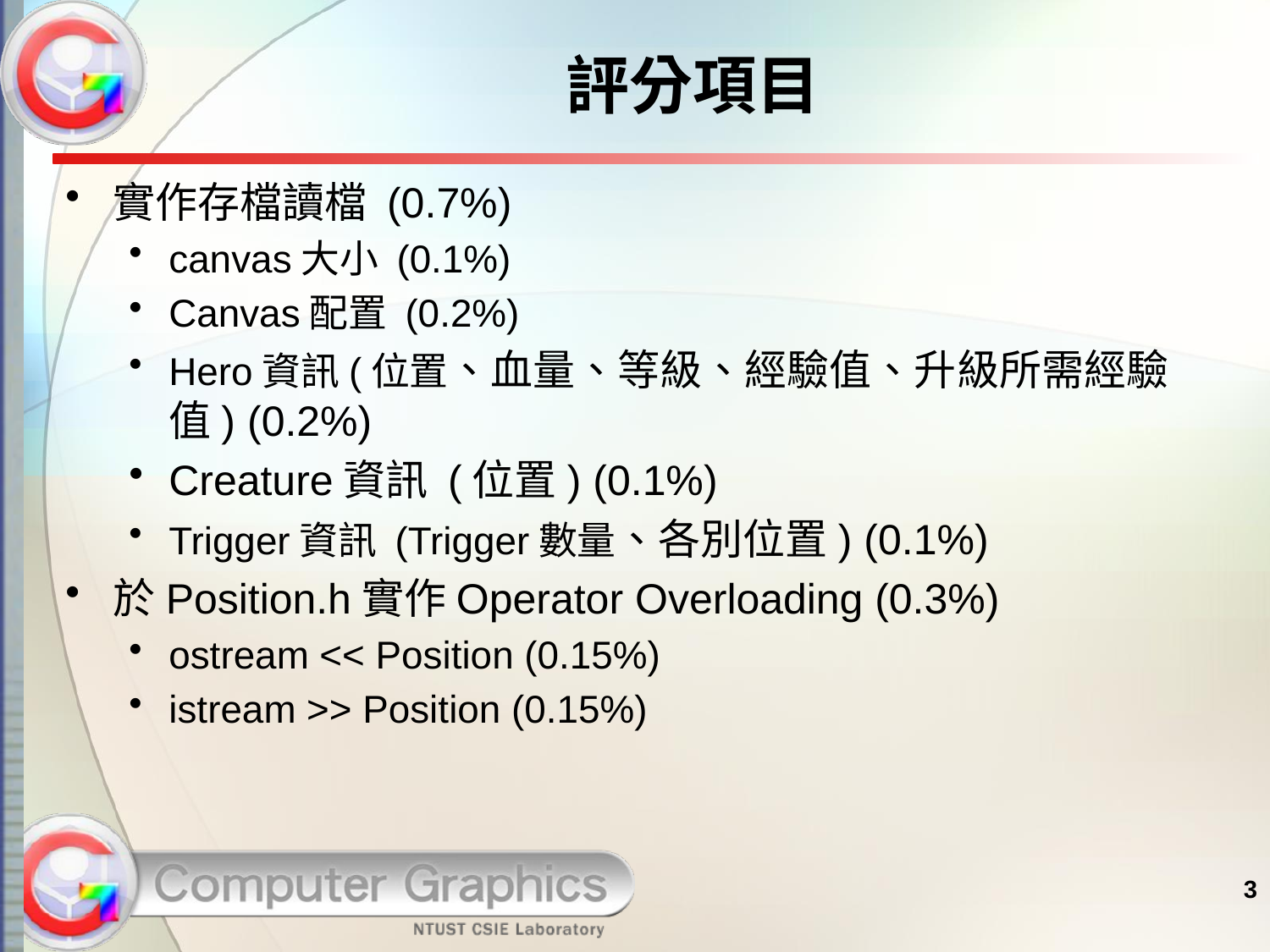

# 評分項目
實作存檔讀檔 (0.7%)
canvas大小 (0.1%)
Canvas配置 (0.2%)
Hero資訊(位置、血量、等級、經驗值、升級所需經驗值) (0.2%)
Creature資訊 (位置) (0.1%)
Trigger資訊 (Trigger數量、各別位置) (0.1%)
於Position.h實作Operator Overloading (0.3%)
ostream << Position (0.15%)
istream >> Position (0.15%)
3